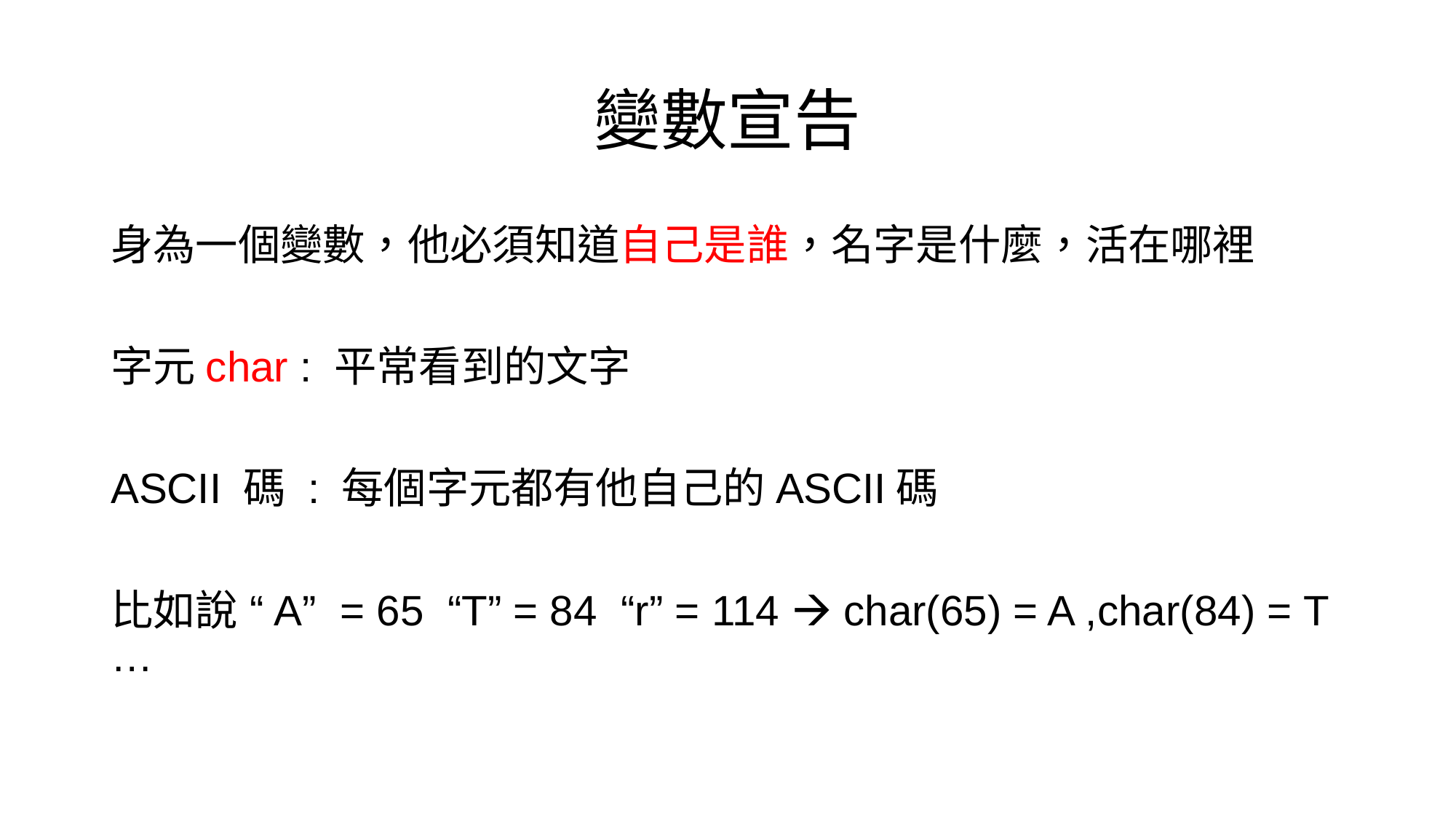

# 變數宣告
身為一個變數，他必須知道自己是誰，名字是什麼，活在哪裡

字元char : 平常看到的文字

ASCII 碼 : 每個字元都有他自己的ASCII碼

比如說 “A”  = 65  “T” = 84  “r” = 114 🡪 char(65) = A ,char(84) = T …